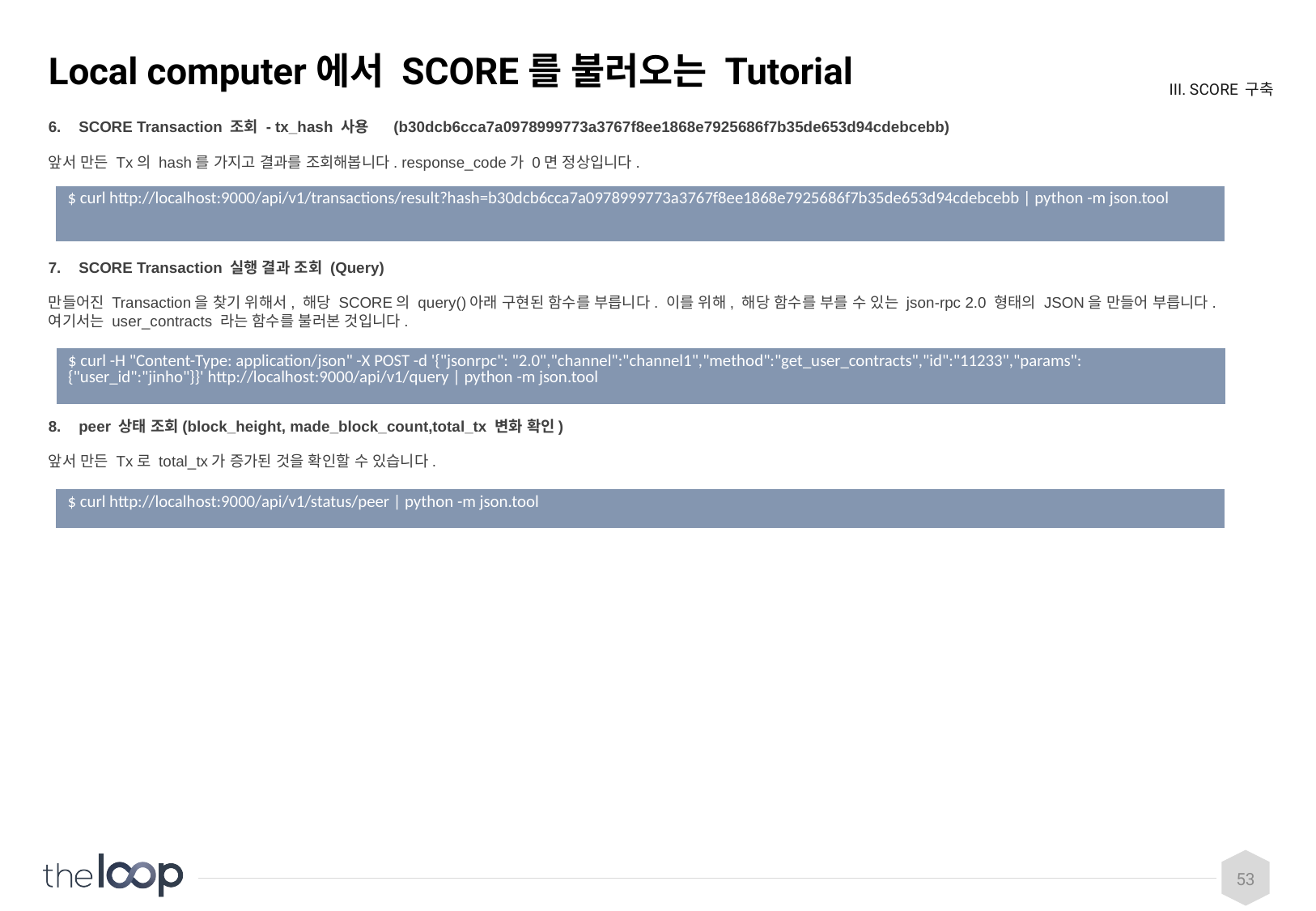

# Local computer에서 SCORE를 불러오는 Tutorial
III. SCORE 구축
SCORE Transaction 조회 - tx_hash 사용     (b30dcb6cca7a0978999773a3767f8ee1868e7925686f7b35de653d94cdebcebb)
앞서 만든 Tx의 hash를 가지고 결과를 조회해봅니다. response_code가 0면 정상입니다.

SCORE Transaction 실행 결과 조회 (Query)
만들어진 Transaction을 찾기 위해서, 해당 SCORE의 query()아래 구현된 함수를 부릅니다. 이를 위해, 해당 함수를 부를 수 있는 json-rpc 2.0 형태의 JSON을 만들어 부릅니다. 여기서는 user_contracts 라는 함수를 불러본 것입니다.

peer 상태 조회(block_height, made_block_count,total_tx 변화 확인)
앞서 만든 Tx로 total_tx가 증가된 것을 확인할 수 있습니다.

| $ curl http://localhost:9000/api/v1/transactions/result?hash=b30dcb6cca7a0978999773a3767f8ee1868e7925686f7b35de653d94cdebcebb | python -m json.tool |
| --- |
| $ curl -H "Content-Type: application/json" -X POST -d '{"jsonrpc": "2.0","channel":"channel1","method":"get\_user\_contracts","id":"11233","params":{"user\_id":"jinho"}}' http://localhost:9000/api/v1/query | python -m json.tool |
| --- |
| $ curl http://localhost:9000/api/v1/status/peer | python -m json.tool |
| --- |
53